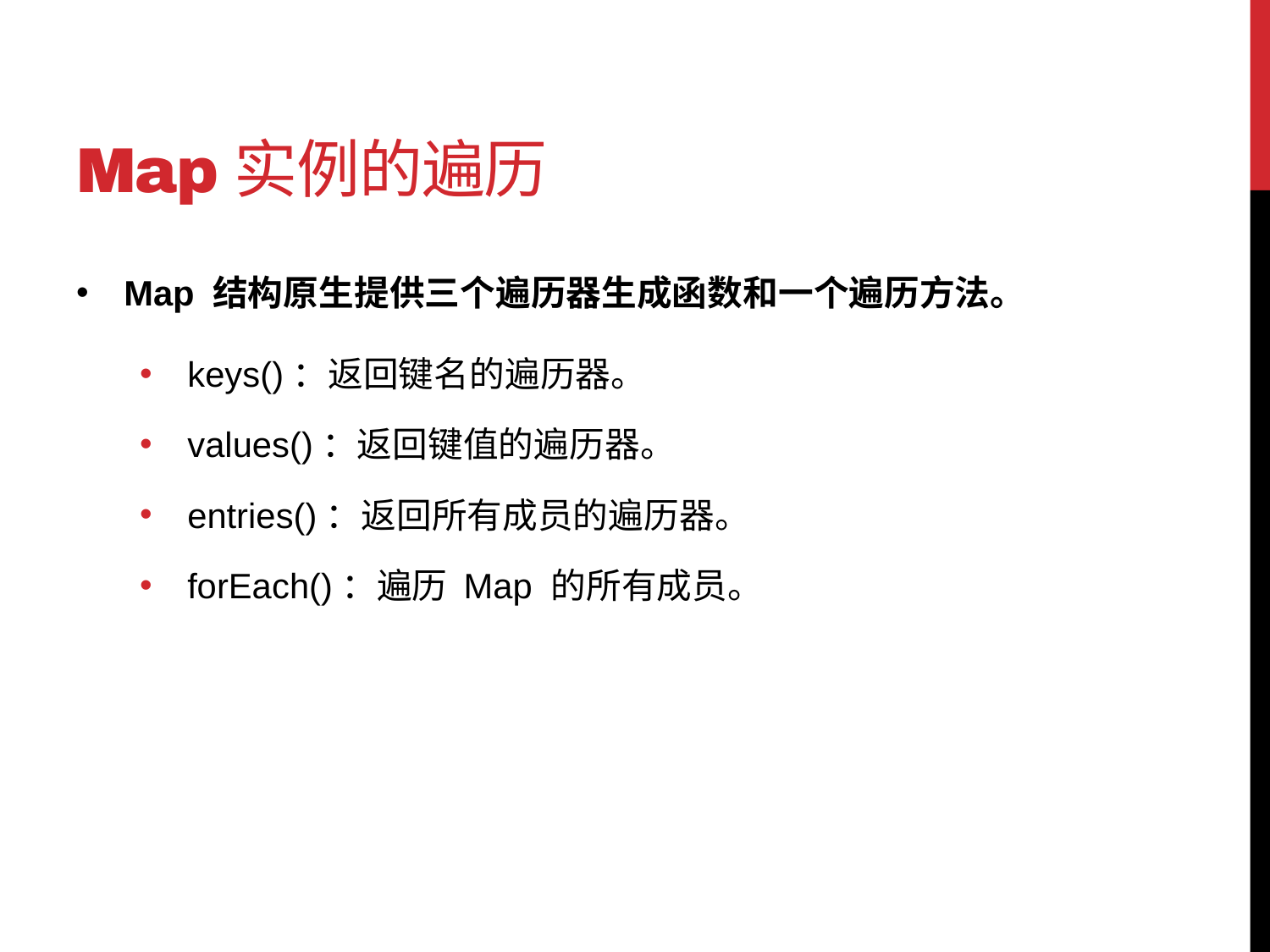

# Map实例的遍历
Map 结构原生提供三个遍历器生成函数和一个遍历方法。
keys()：返回键名的遍历器。
values()：返回键值的遍历器。
entries()：返回所有成员的遍历器。
forEach()：遍历 Map 的所有成员。